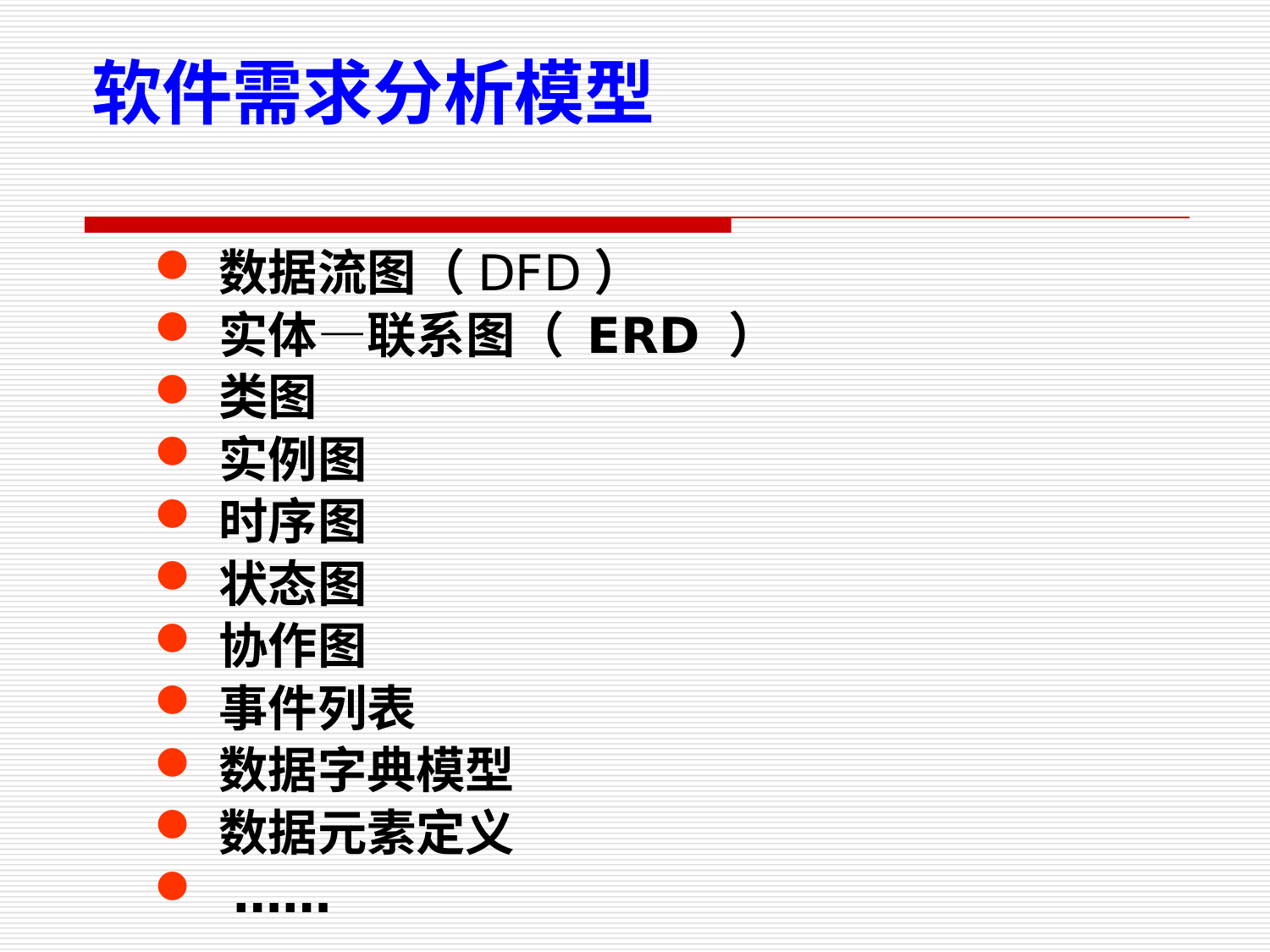

软件需求分析模型
数据流图（DFD）
实体―联系图（ ERD ）
类图
实例图
时序图
状态图
协作图
事件列表
数据字典模型
数据元素定义
 ……